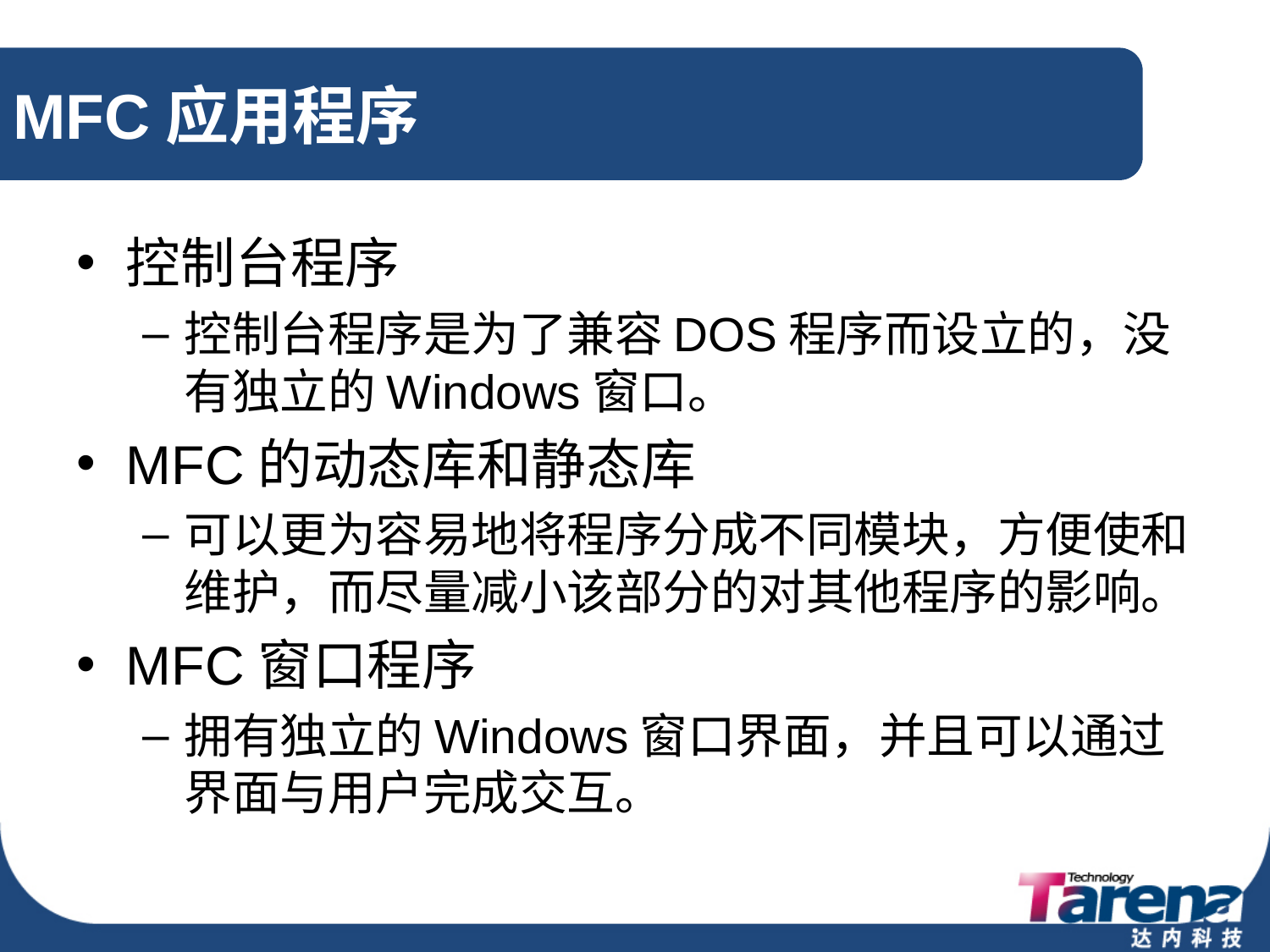

# MFC应用程序
控制台程序
控制台程序是为了兼容DOS程序而设立的，没有独立的Windows窗口。
MFC的动态库和静态库
可以更为容易地将程序分成不同模块，方便使和维护，而尽量减小该部分的对其他程序的影响。
MFC窗口程序
拥有独立的Windows窗口界面，并且可以通过界面与用户完成交互。